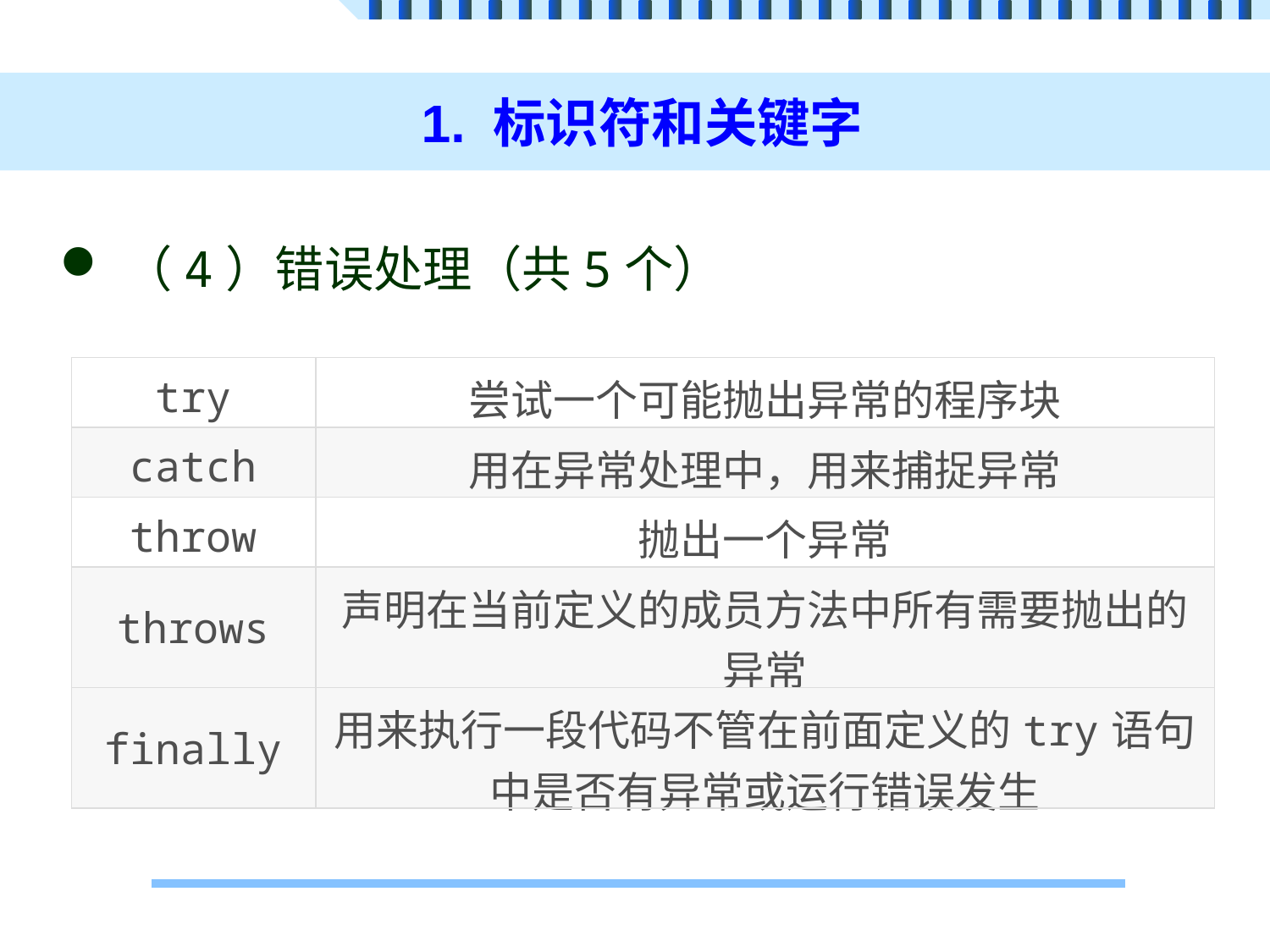

# 1. 标识符和关键字
（4）错误处理（共5个）
| try | 尝试一个可能抛出异常的程序块 |
| --- | --- |
| catch | 用在异常处理中，用来捕捉异常 |
| throw | 抛出一个异常 |
| throws | 声明在当前定义的成员方法中所有需要抛出的异常 |
| finally | 用来执行一段代码不管在前面定义的try语句中是否有异常或运行错误发生 |